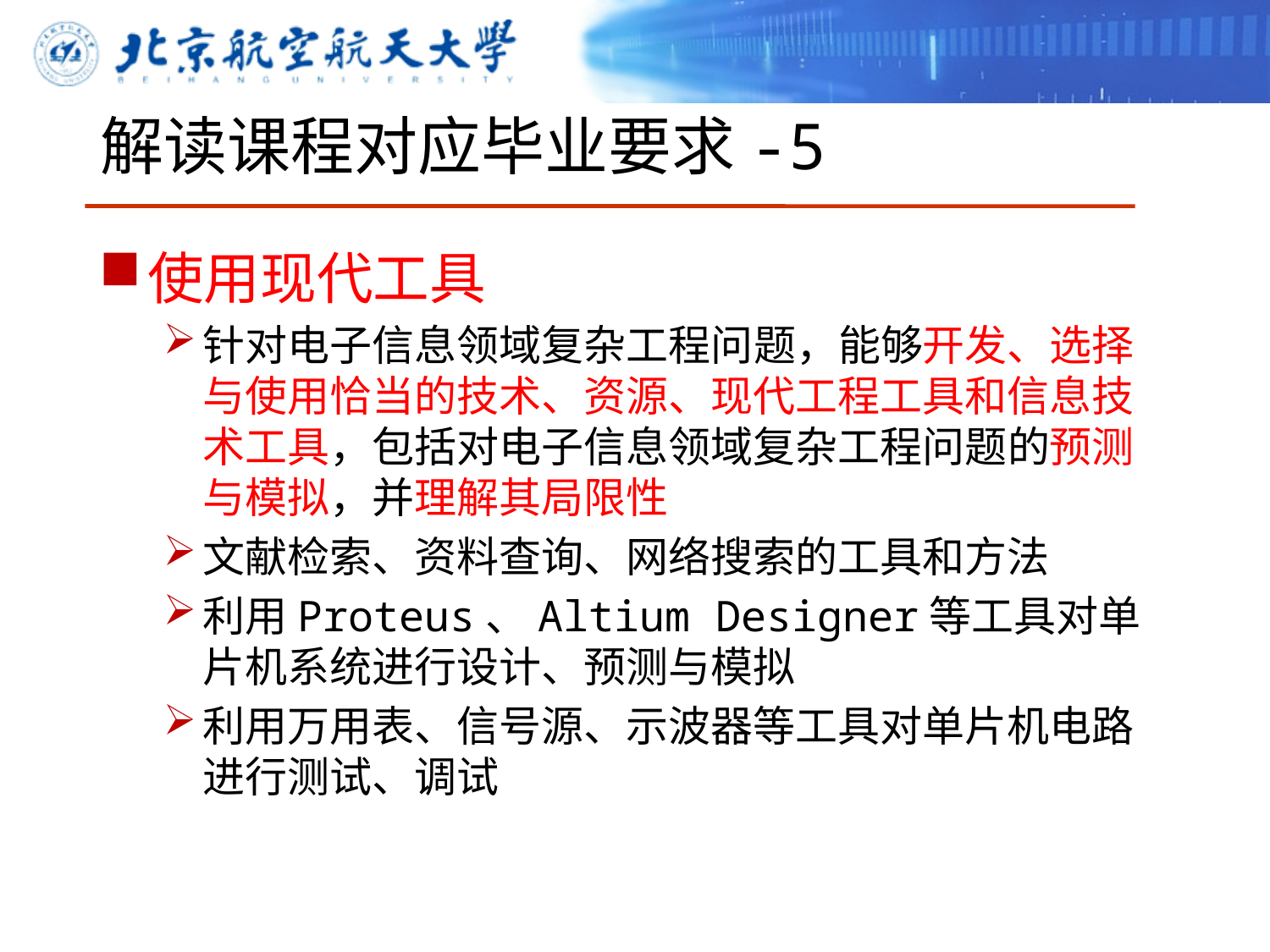

# 解读课程对应毕业要求-5
使用现代工具
针对电子信息领域复杂工程问题，能够开发、选择与使用恰当的技术、资源、现代工程工具和信息技术工具，包括对电子信息领域复杂工程问题的预测与模拟，并理解其局限性
文献检索、资料查询、网络搜索的工具和方法
利用Proteus、Altium Designer等工具对单片机系统进行设计、预测与模拟
利用万用表、信号源、示波器等工具对单片机电路进行测试、调试